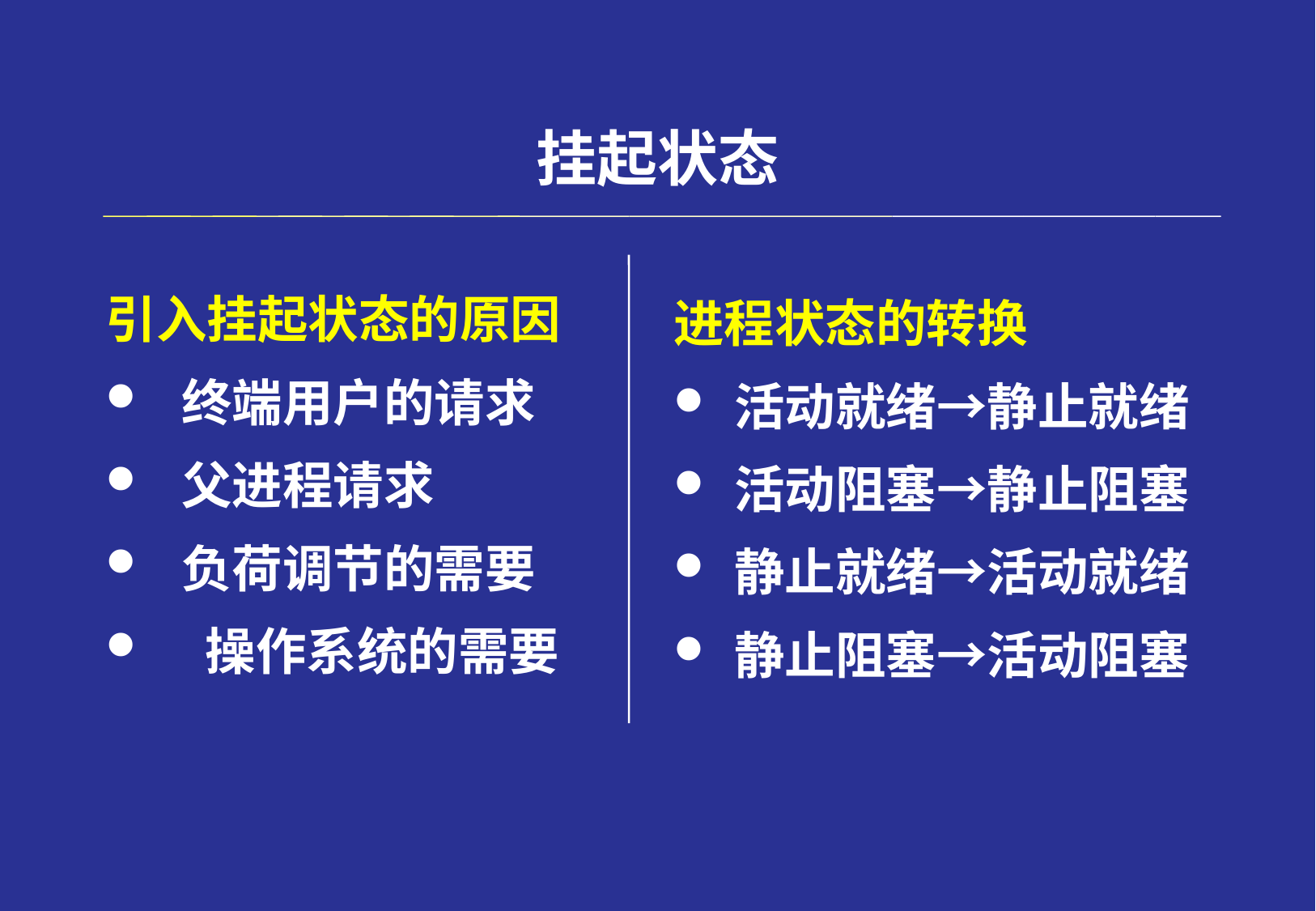

# 挂起状态

引入挂起状态的原因
终端用户的请求
父进程请求
负荷调节的需要
 操作系统的需要
进程状态的转换
活动就绪→静止就绪
活动阻塞→静止阻塞
静止就绪→活动就绪
静止阻塞→活动阻塞